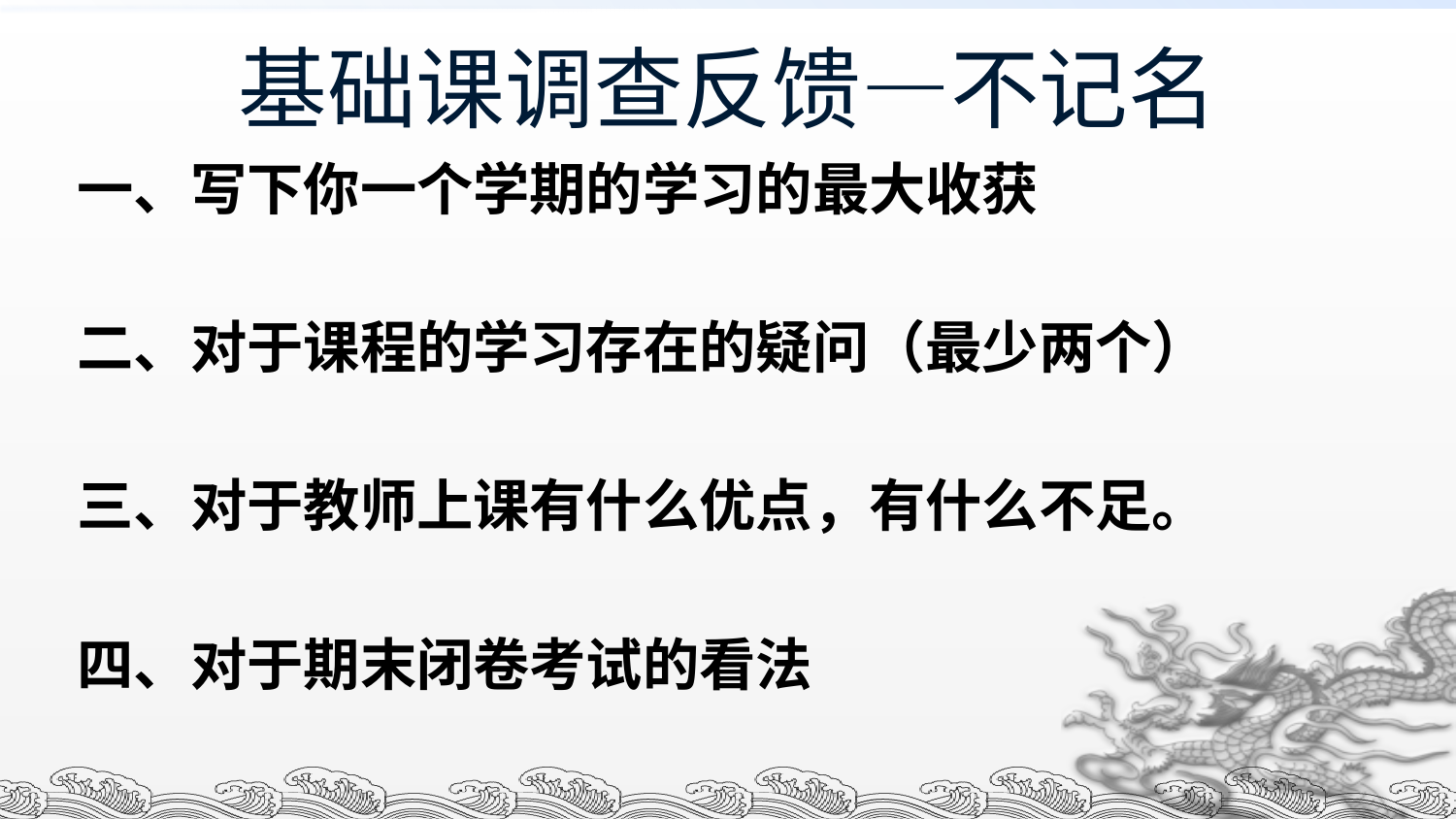

# 基础课调查反馈—不记名
一、写下你一个学期的学习的最大收获

二、对于课程的学习存在的疑问（最少两个）

三、对于教师上课有什么优点，有什么不足。

四、对于期末闭卷考试的看法